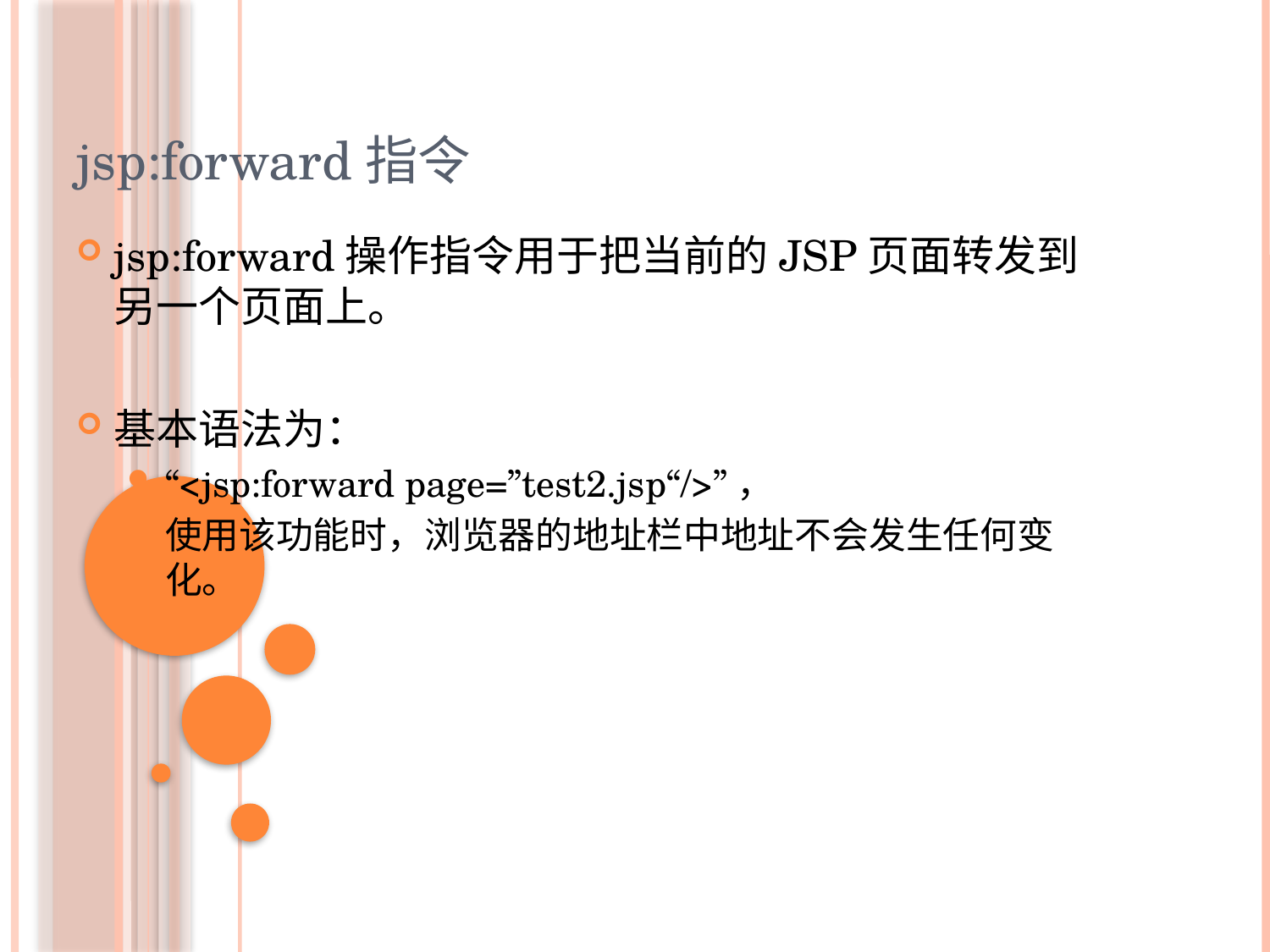

jsp:forward指令
jsp:forward操作指令用于把当前的JSP页面转发到另一个页面上。

基本语法为：
“<jsp:forward page=”test2.jsp“/>”，
使用该功能时，浏览器的地址栏中地址不会发生任何变化。